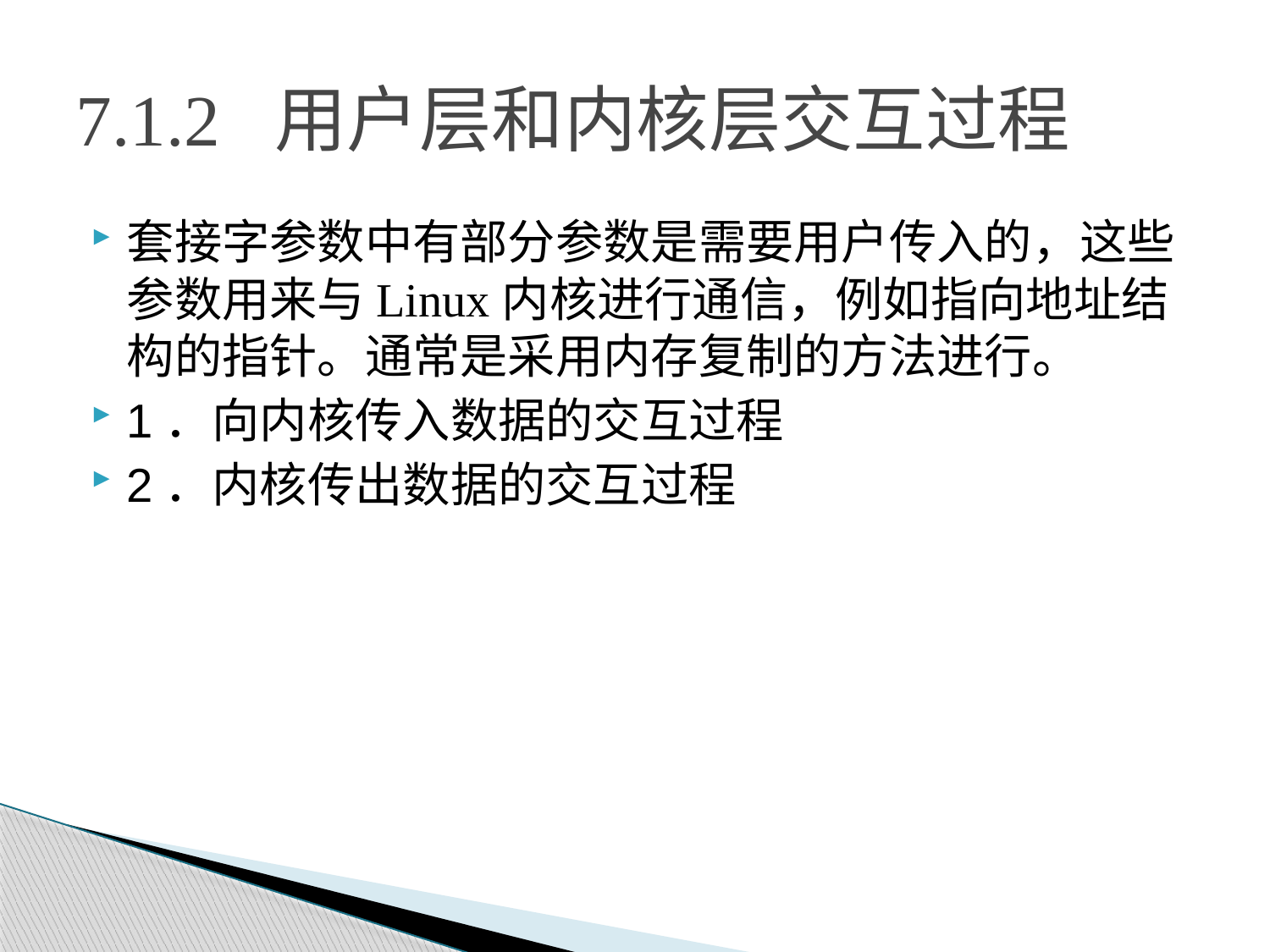

# 7.1.2  用户层和内核层交互过程
套接字参数中有部分参数是需要用户传入的，这些参数用来与Linux内核进行通信，例如指向地址结构的指针。通常是采用内存复制的方法进行。
1．向内核传入数据的交互过程
2．内核传出数据的交互过程